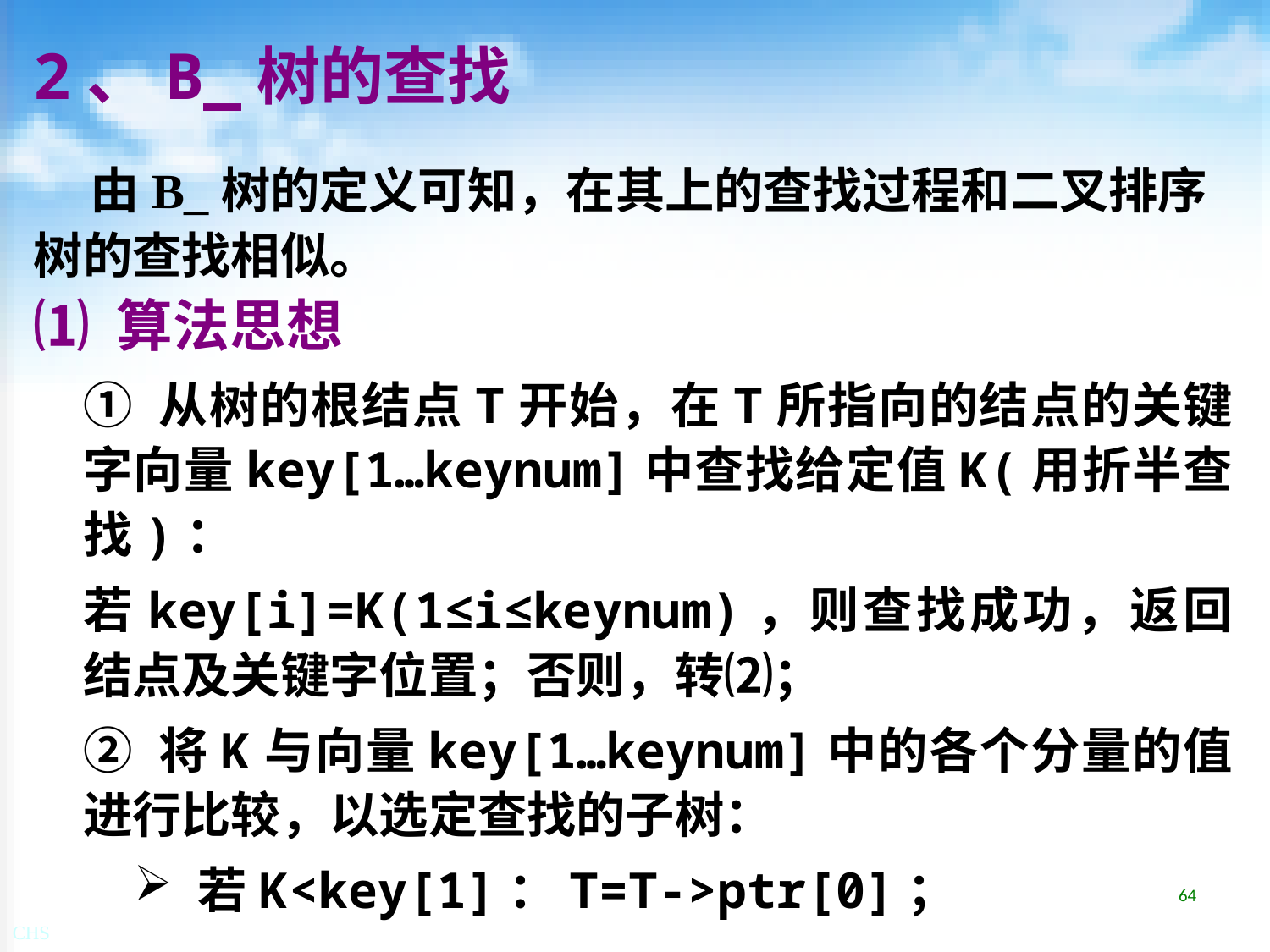

# 2、B_树的查找
    由B_树的定义可知，在其上的查找过程和二叉排序树的查找相似。
⑴ 算法思想
① 从树的根结点T开始，在T所指向的结点的关键字向量key[1…keynum]中查找给定值K(用折半查找)：
若key[i]=K(1≤i≤keynum)，则查找成功，返回结点及关键字位置；否则，转⑵；
② 将K与向量key[1…keynum]中的各个分量的值进行比较，以选定查找的子树：
若K<key[1]：T=T->ptr[0]；
64